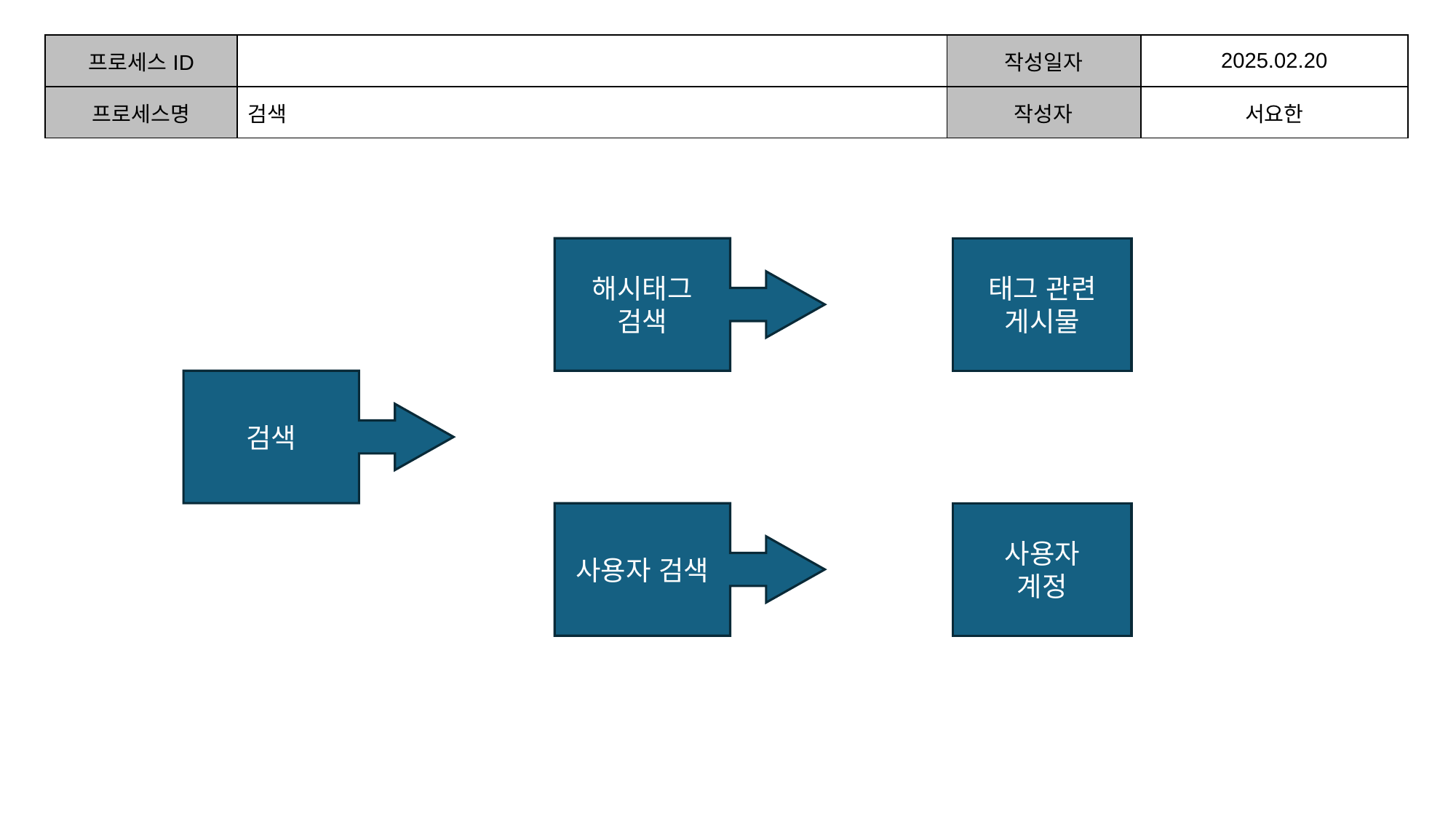

| 프로세스ID |  | 작성일자 | 2025.02.20 |
| --- | --- | --- | --- |
| 프로세스명 | 검색 | 작성자 | 서요한 |
|  |  |  |  |
해시태그
검색
태그 관련
게시물
검색
사용자 검색
사용자
계정